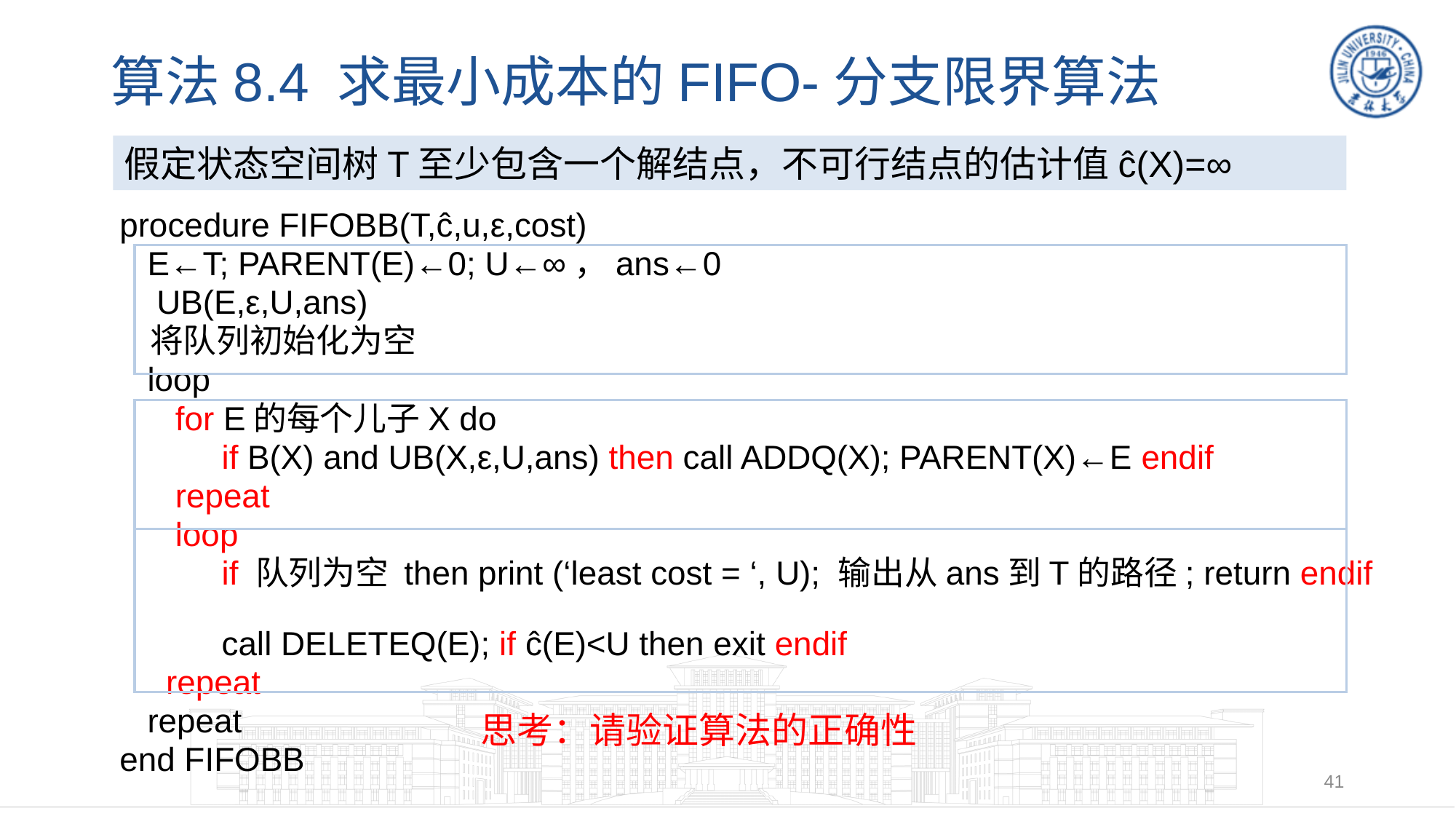

# 算法8.4 求最小成本的FIFO-分支限界算法
假定状态空间树T至少包含一个解结点，不可行结点的估计值ĉ(X)=∞
procedure FIFOBB(T,ĉ,u,ε,cost)
   E←T; PARENT(E)←0; U←∞，ans←0
    UB(E,ε,U,ans)
   将队列初始化为空
   loop
      for E的每个儿子X do
           if B(X) and UB(X,ε,U,ans) then call ADDQ(X); PARENT(X)←E endif
      repeat
      loop
           if 队列为空 then print (‘least cost = ‘, U); 输出从ans到T的路径; return endif
           call DELETEQ(E); if ĉ(E)<U then exit endif
     repeat
   repeat
end FIFOBB

思考：请验证算法的正确性
41